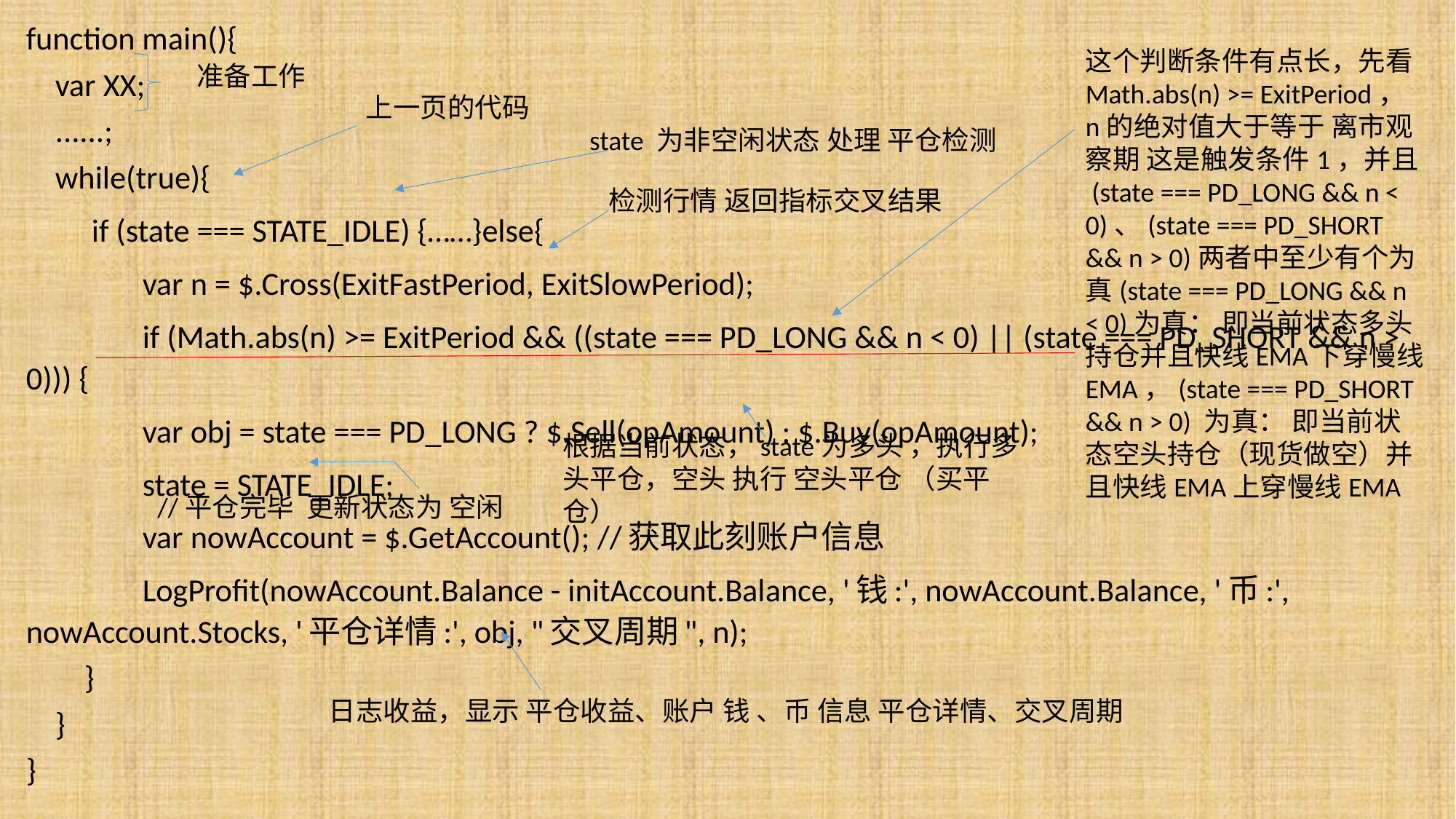

function main(){
    var XX;
    ......;
    while(true){
         if (state === STATE_IDLE) {……}else{
                var n = $.Cross(ExitFastPeriod, ExitSlowPeriod);
                if (Math.abs(n) >= ExitPeriod && ((state === PD_LONG && n < 0) || (state === PD_SHORT && n > 0))) {
                var obj = state === PD_LONG ? $.Sell(opAmount) : $.Buy(opAmount);
                state = STATE_IDLE;
                var nowAccount = $.GetAccount(); //获取此刻账户信息
                LogProfit(nowAccount.Balance - initAccount.Balance, '钱:', nowAccount.Balance, '币:', nowAccount.Stocks, '平仓详情:', obj, "交叉周期", n);
        }
    }
}
这个判断条件有点长，先看Math.abs(n) >= ExitPeriod，n的绝对值大于等于 离市观察期 这是触发条件1，并且
 (state === PD_LONG && n < 0)、(state === PD_SHORT && n > 0)两者中至少有个为真(state === PD_LONG && n < 0)为真： 即当前状态多头持仓并且快线EMA下穿慢线EMA，(state === PD_SHORT && n > 0) 为真： 即当前状态空头持仓（现货做空）并且快线EMA上穿慢线EMA

准备工作
上一页的代码
state 为非空闲状态 处理 平仓检测
检测行情 返回指标交叉结果
根据当前状态，state为多头 ，执行多头平仓，空头 执行 空头平仓 （买平仓）
//平仓完毕  更新状态为 空闲
日志收益，显示 平仓收益、账户 钱 、币 信息 平仓详情、交叉周期